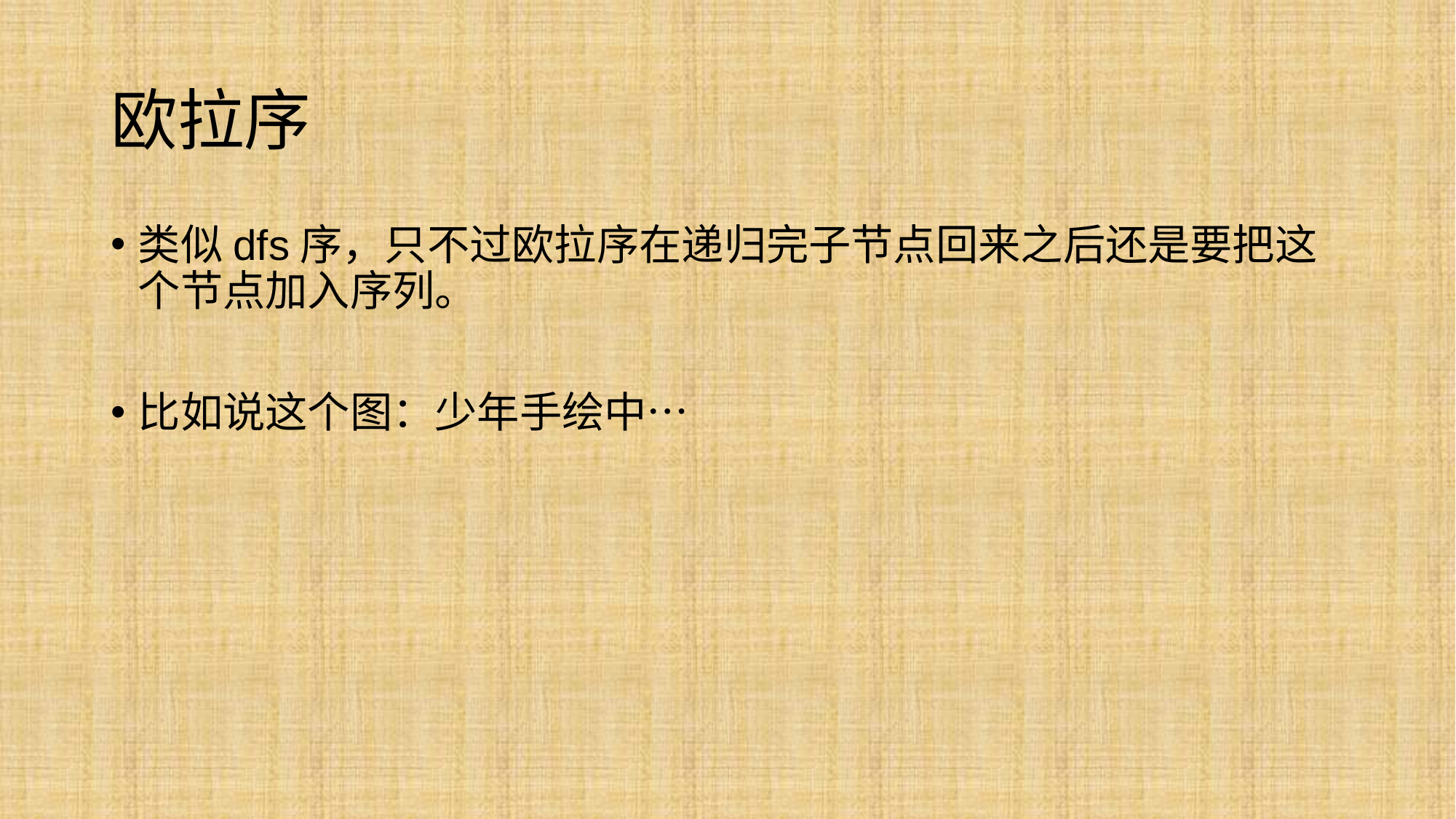

# 欧拉序
类似dfs序，只不过欧拉序在递归完子节点回来之后还是要把这个节点加入序列。

比如说这个图：少年手绘中…